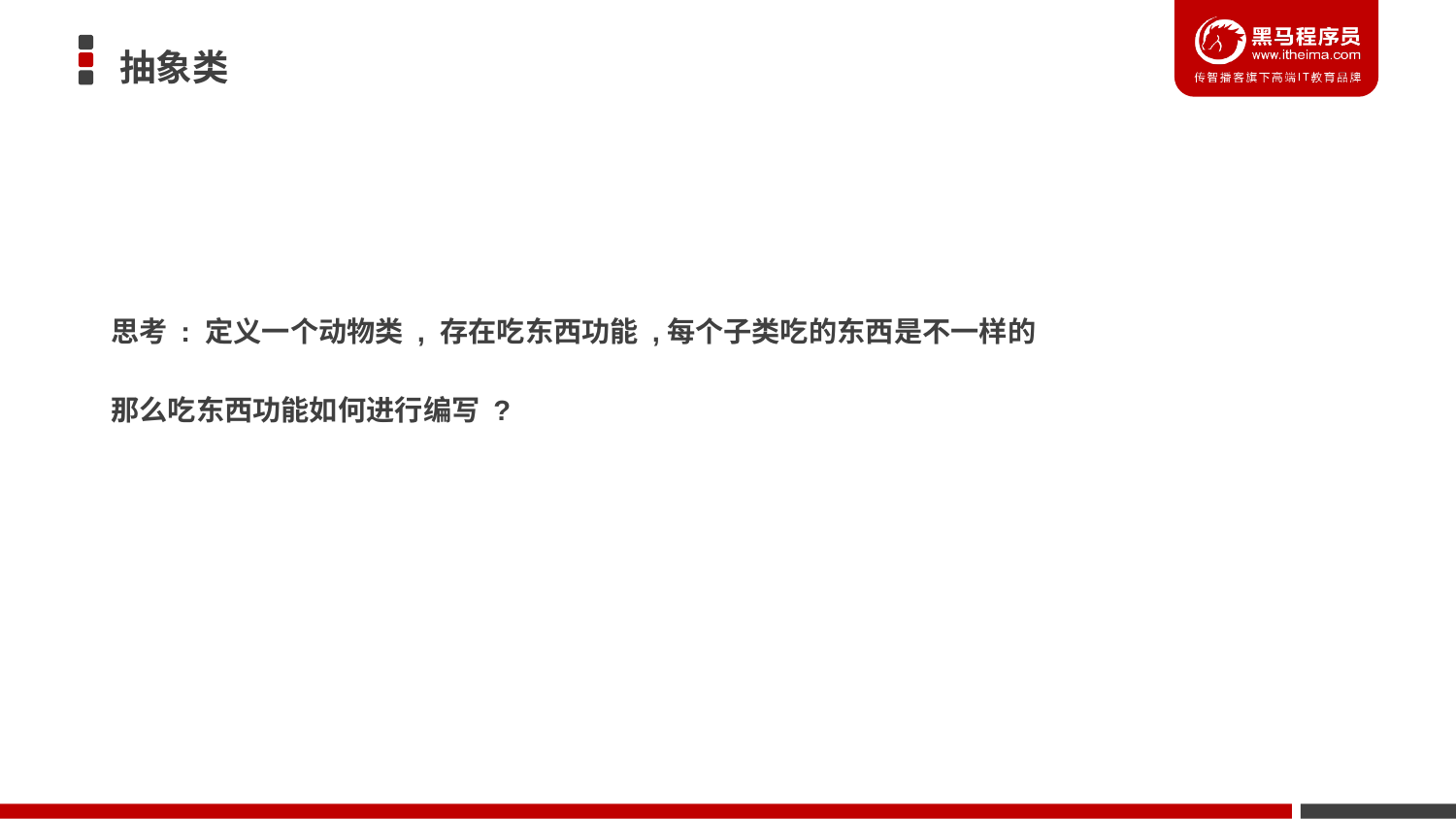

# 抽象类
思考 : 定义一个动物类 , 存在吃东西功能 ,每个子类吃的东西是不一样的

那么吃东西功能如何进行编写 ?